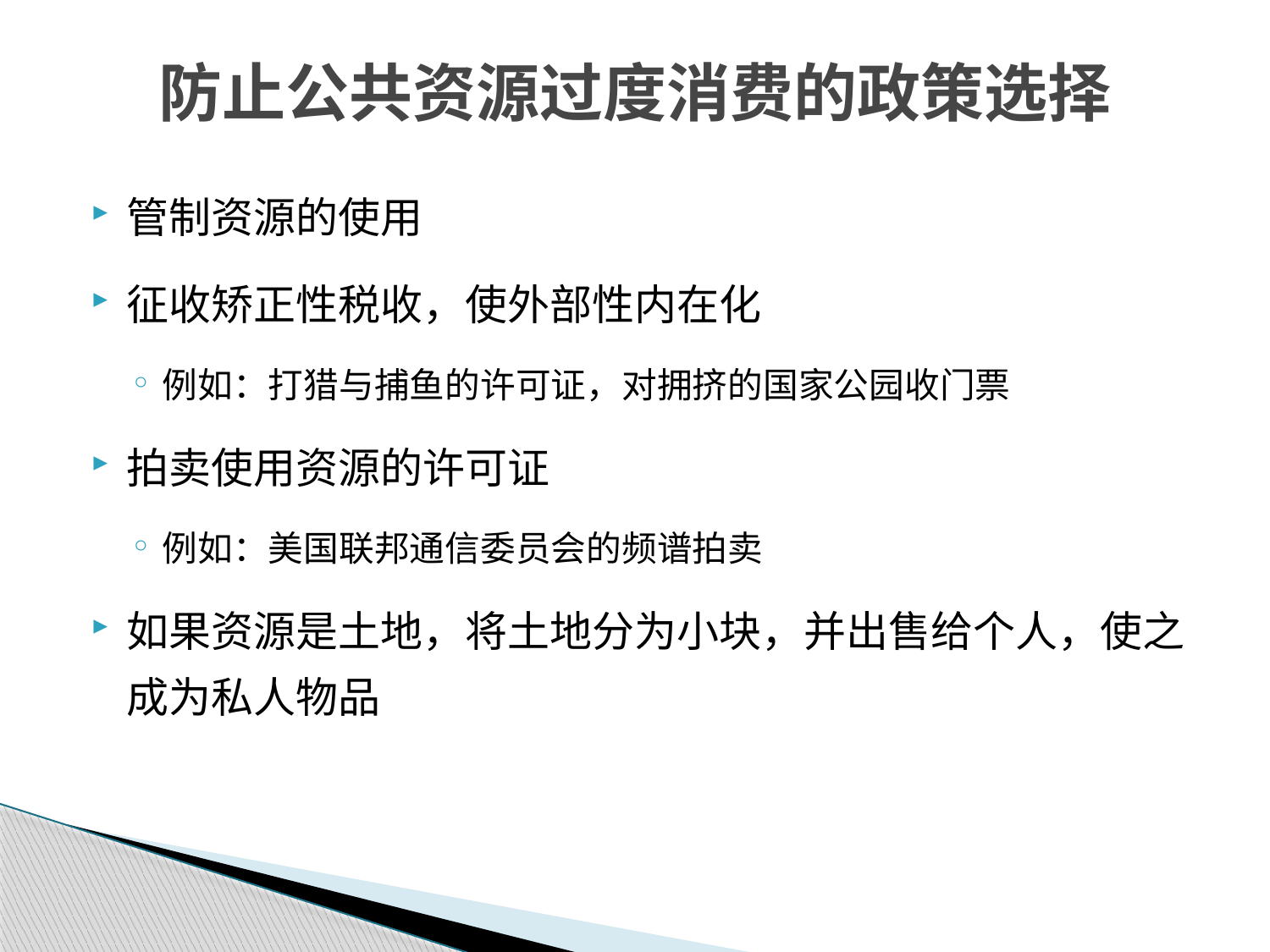

防止公共资源过度消费的政策选择
管制资源的使用
征收矫正性税收，使外部性内在化
例如：打猎与捕鱼的许可证，对拥挤的国家公园收门票
拍卖使用资源的许可证
例如：美国联邦通信委员会的频谱拍卖
如果资源是土地，将土地分为小块，并出售给个人，使之成为私人物品